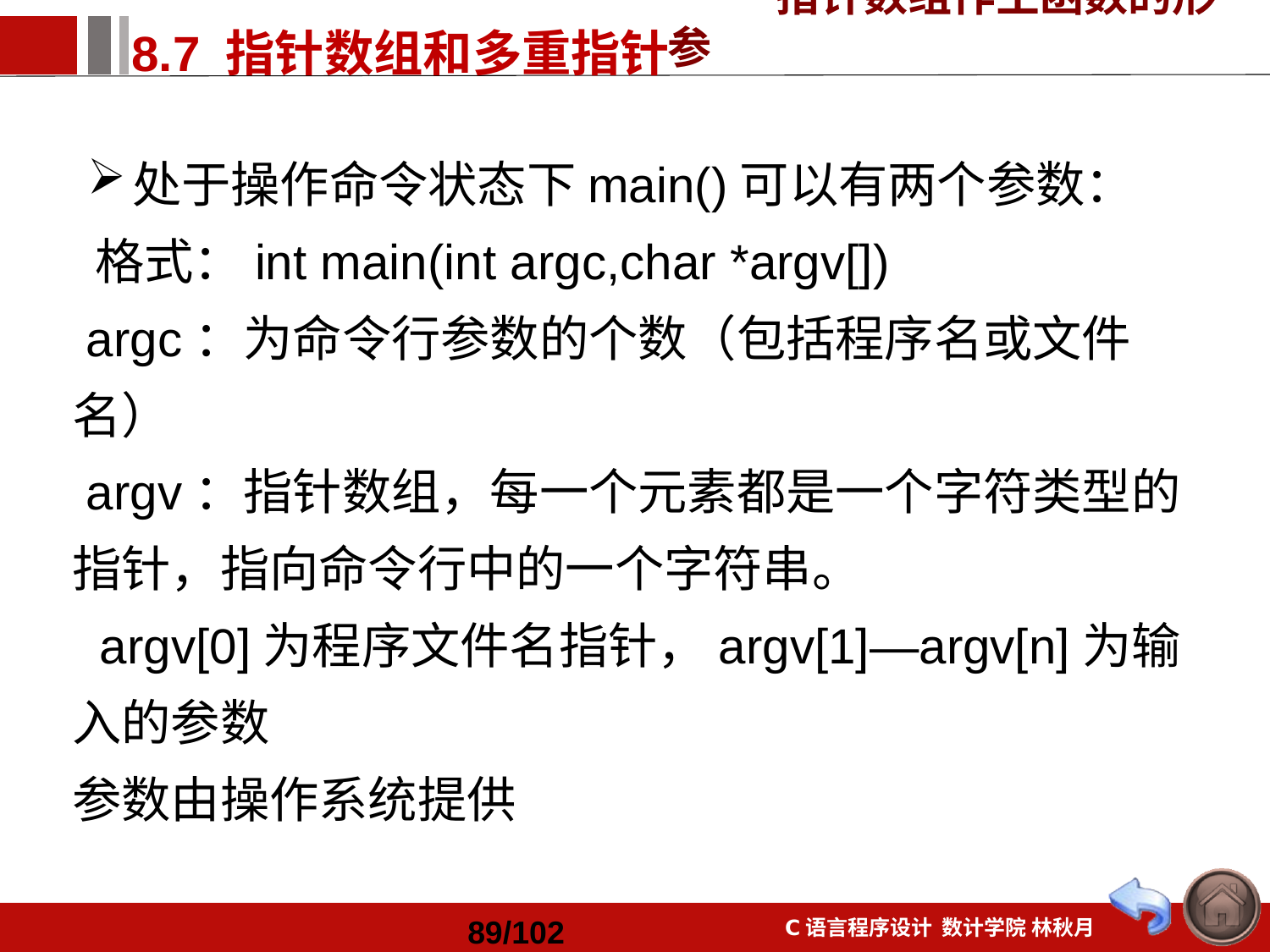

—— 指针数组作主函数的形参
处于操作命令状态下main()可以有两个参数：
 格式：int main(int argc,char *argv[])
 argc：为命令行参数的个数（包括程序名或文件名）
 argv：指针数组，每一个元素都是一个字符类型的指针，指向命令行中的一个字符串。
  argv[0]为程序文件名指针，argv[1]—argv[n]为输入的参数
参数由操作系统提供